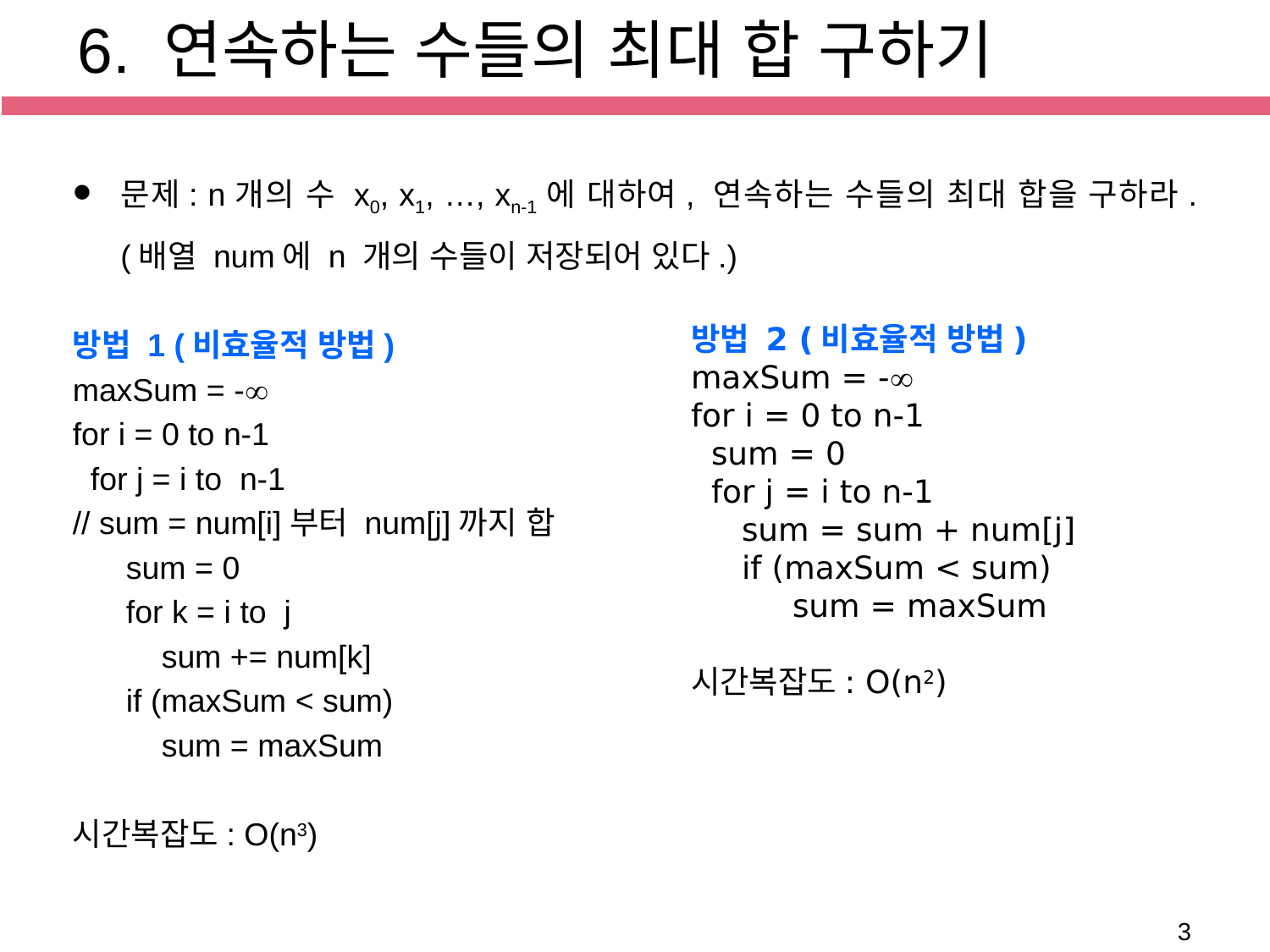

6. 연속하는 수들의 최대 합 구하기
문제: n개의 수 x0, x1, …, xn-1에 대하여, 연속하는 수들의 최대 합을 구하라. (배열 num에 n 개의 수들이 저장되어 있다.)

방법 1 (비효율적 방법)
maxSum = -∞
for i = 0 to n-1
  for j = i to  n-1
// sum = num[i]부터 num[j]까지 합
      sum = 0
      for k = i to  j
          sum += num[k]
      if (maxSum < sum)
          sum = maxSum

시간복잡도: O(n3)

방법 2 (비효율적 방법)
maxSum = -∞
for i = 0 to n-1
  sum = 0
  for j = i to n-1
     sum = sum + num[j]
     if (maxSum < sum)
          sum = maxSum

시간복잡도: O(n2)